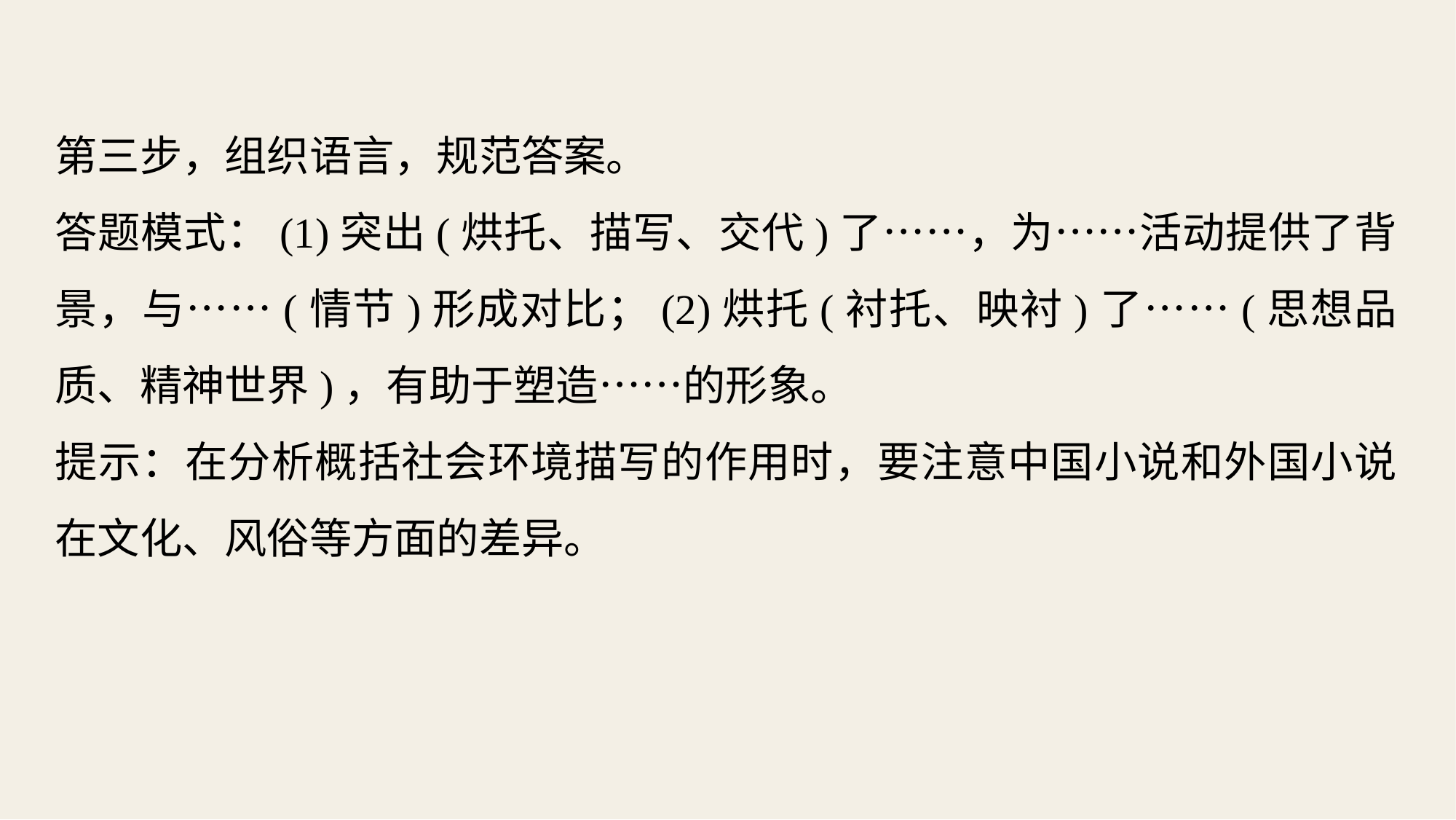

第三步，组织语言，规范答案。
答题模式：(1)突出(烘托、描写、交代)了……，为……活动提供了背景，与……(情节)形成对比；(2)烘托(衬托、映衬)了……(思想品质、精神世界)，有助于塑造……的形象。
提示：在分析概括社会环境描写的作用时，要注意中国小说和外国小说在文化、风俗等方面的差异。